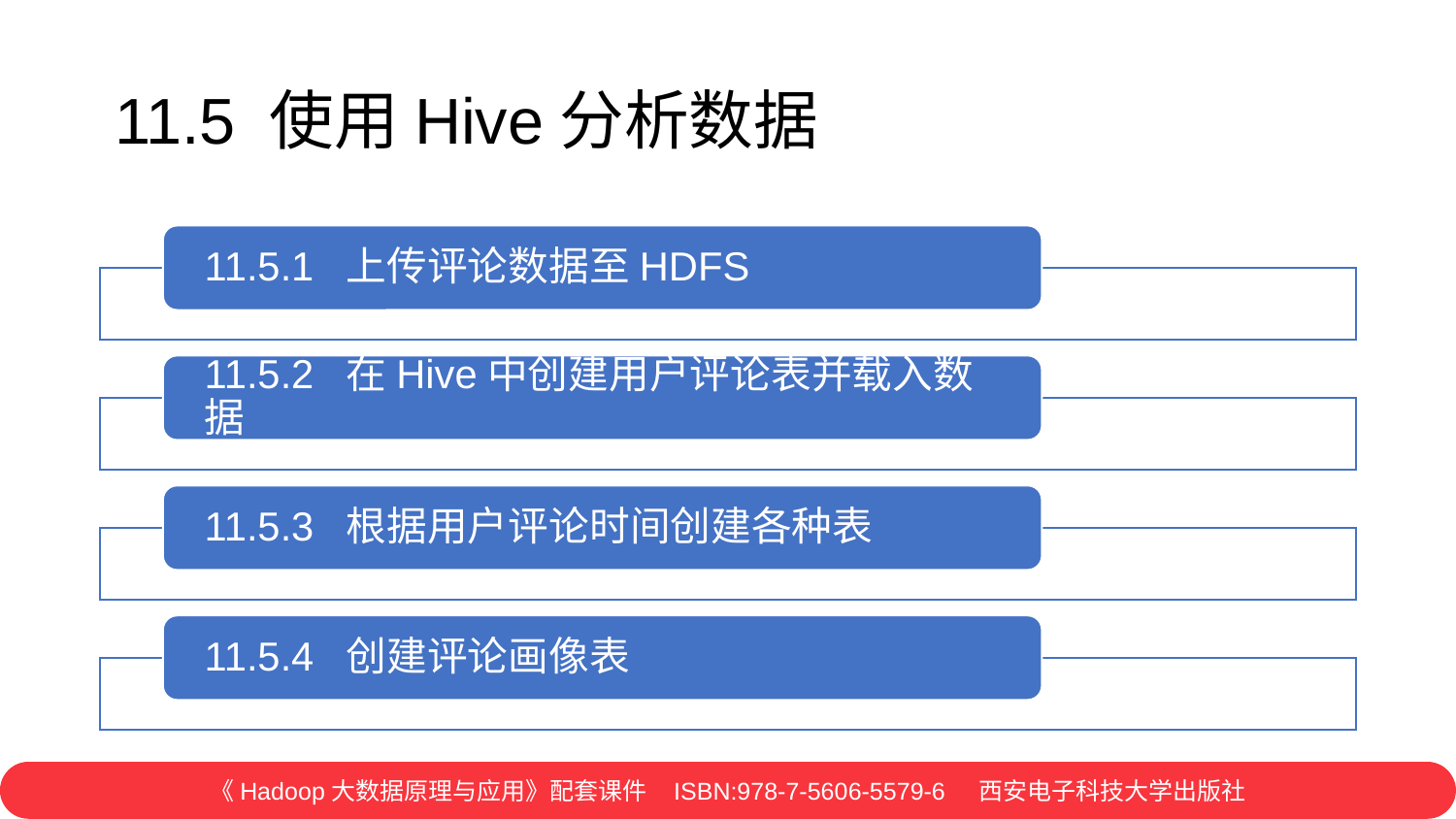

# 11.5 使用Hive分析数据
11.5.1  上传评论数据至HDFS
11.5.2  在Hive中创建用户评论表并载入数据
11.5.3  根据用户评论时间创建各种表
11.5.4  创建评论画像表